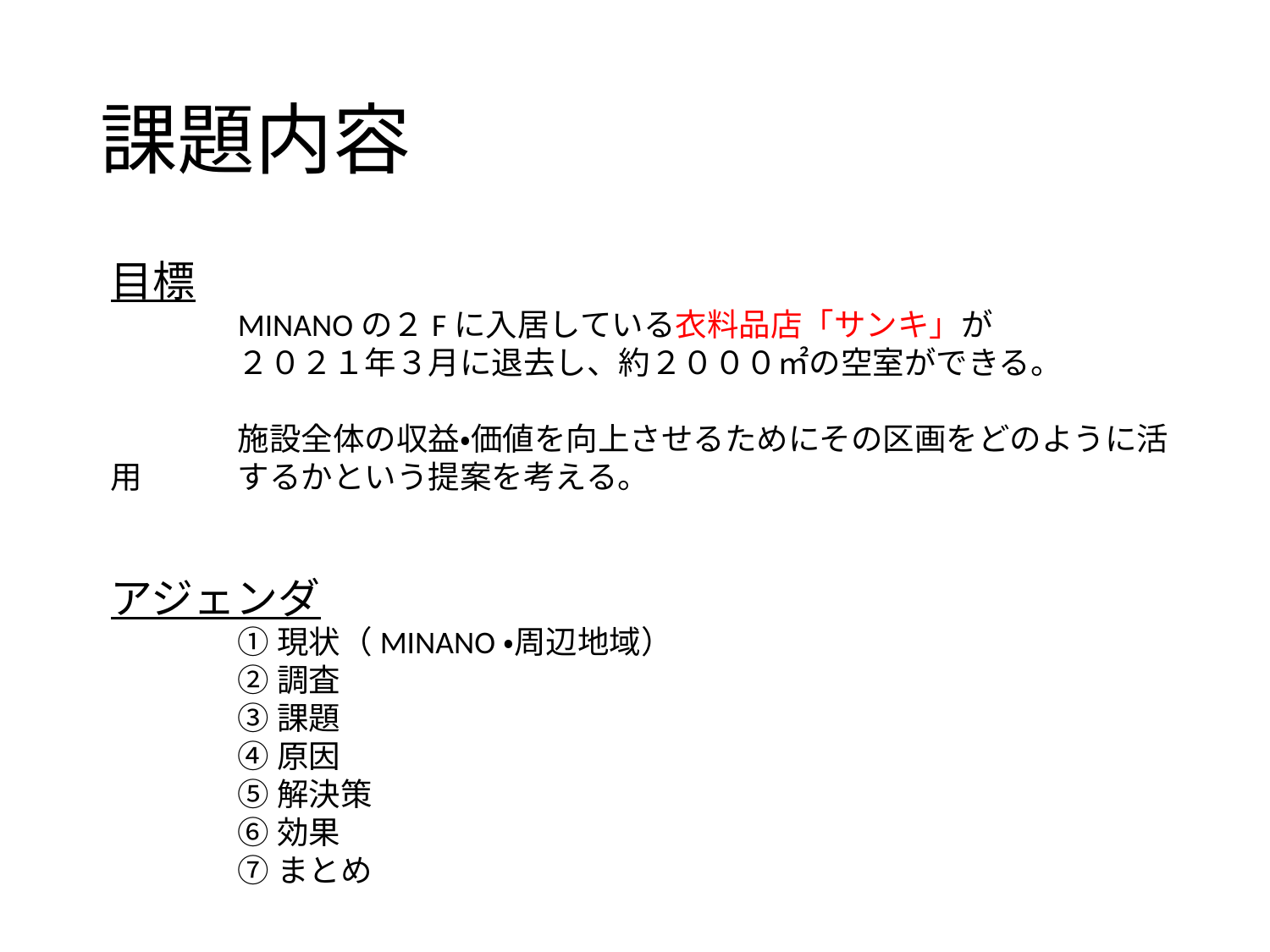

# 課題内容
目標
	MINANOの２Fに入居している衣料品店「サンキ」が
	２０２１年３月に退去し、約２０００㎡の空室ができる。

	施設全体の収益・価値を向上させるためにその区画をどのように活用	するかという提案を考える。

アジェンダ
	①現状（MINANO・周辺地域）
	②調査
	③課題
	④原因
	⑤解決策
	⑥効果
	⑦まとめ